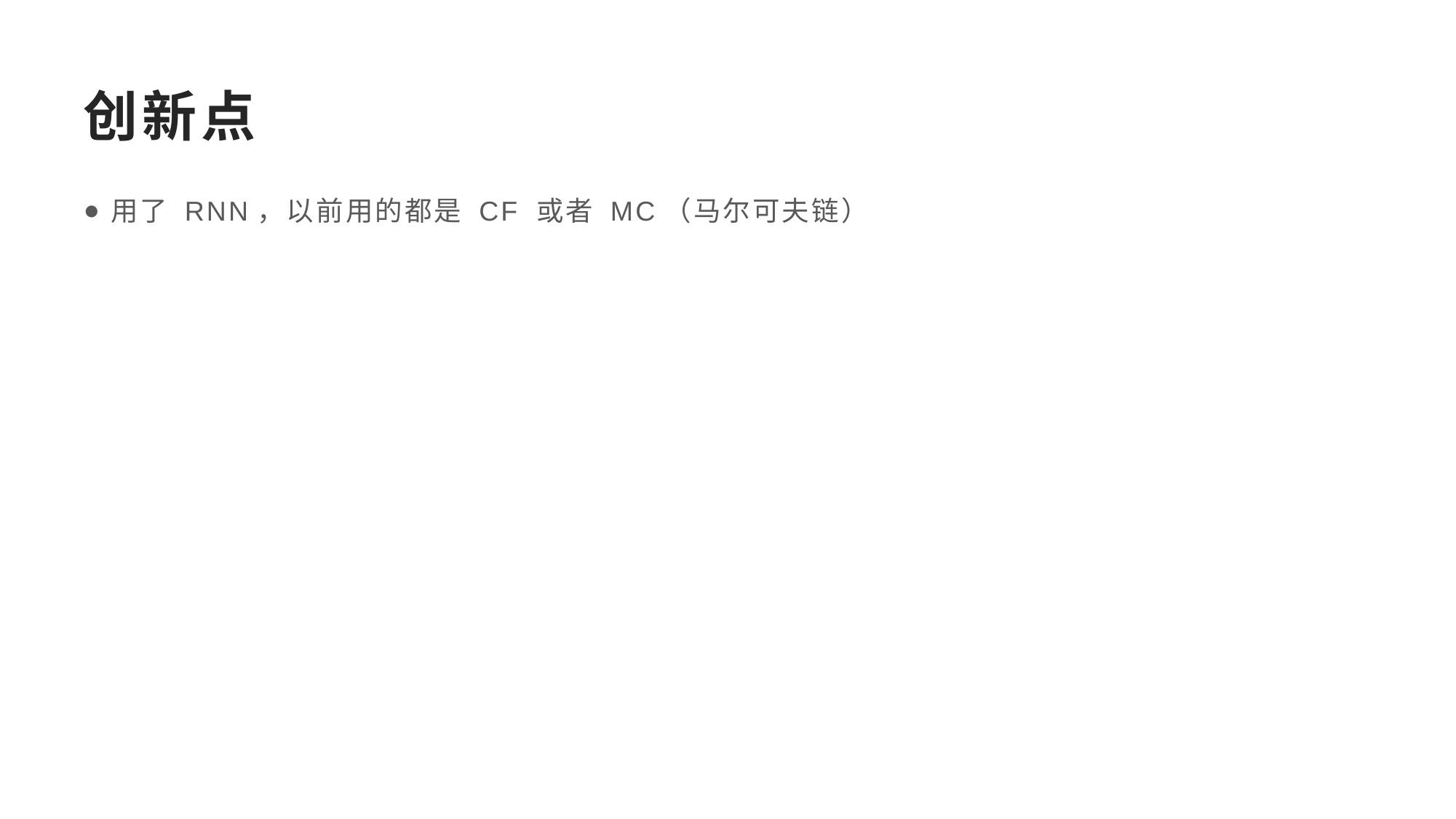

# 创新点
用了 RNN，以前用的都是 CF 或者 MC（马尔可夫链）